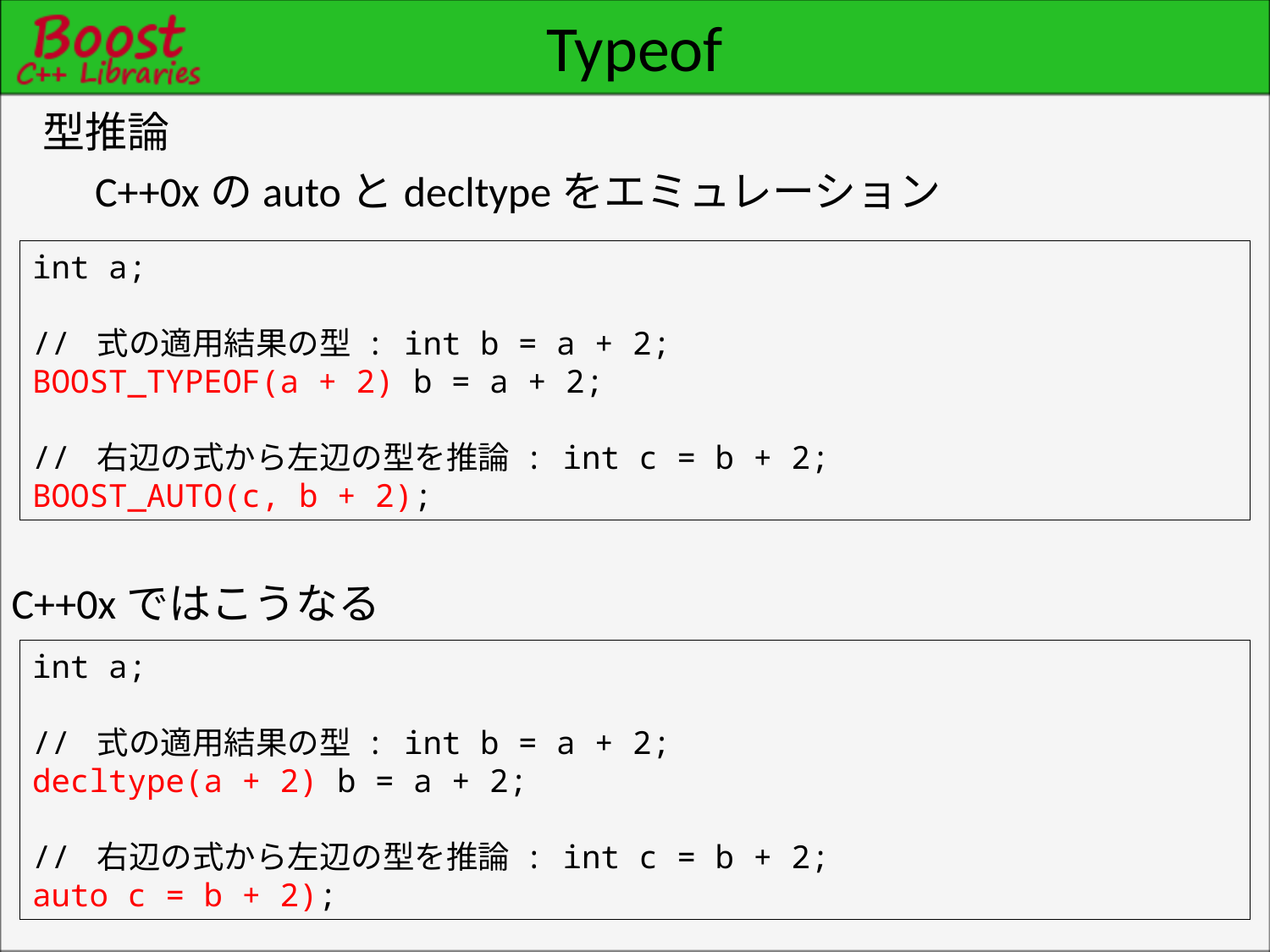

# Typeof
型推論
　C++0xのautoとdecltypeをエミュレーション
int a;

// 式の適用結果の型 : int b = a + 2;
BOOST_TYPEOF(a + 2) b = a + 2;

// 右辺の式から左辺の型を推論 : int c = b + 2;
BOOST_AUTO(c, b + 2);
C++0xではこうなる
int a;

// 式の適用結果の型 : int b = a + 2;
decltype(a + 2) b = a + 2;

// 右辺の式から左辺の型を推論 : int c = b + 2;
auto c = b + 2);